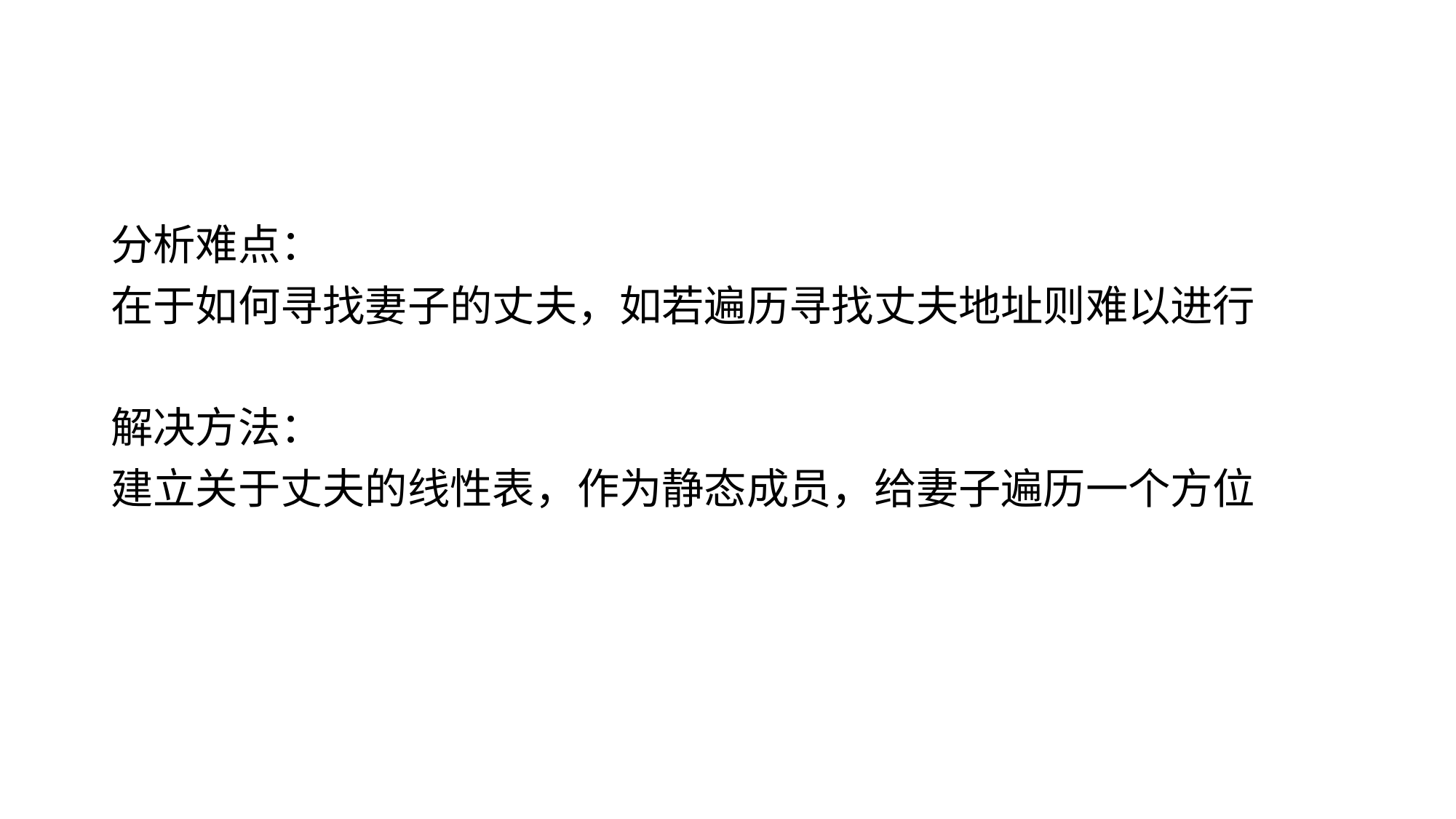

#
分析难点：
在于如何寻找妻子的丈夫，如若遍历寻找丈夫地址则难以进行

解决方法：
建立关于丈夫的线性表，作为静态成员，给妻子遍历一个方位